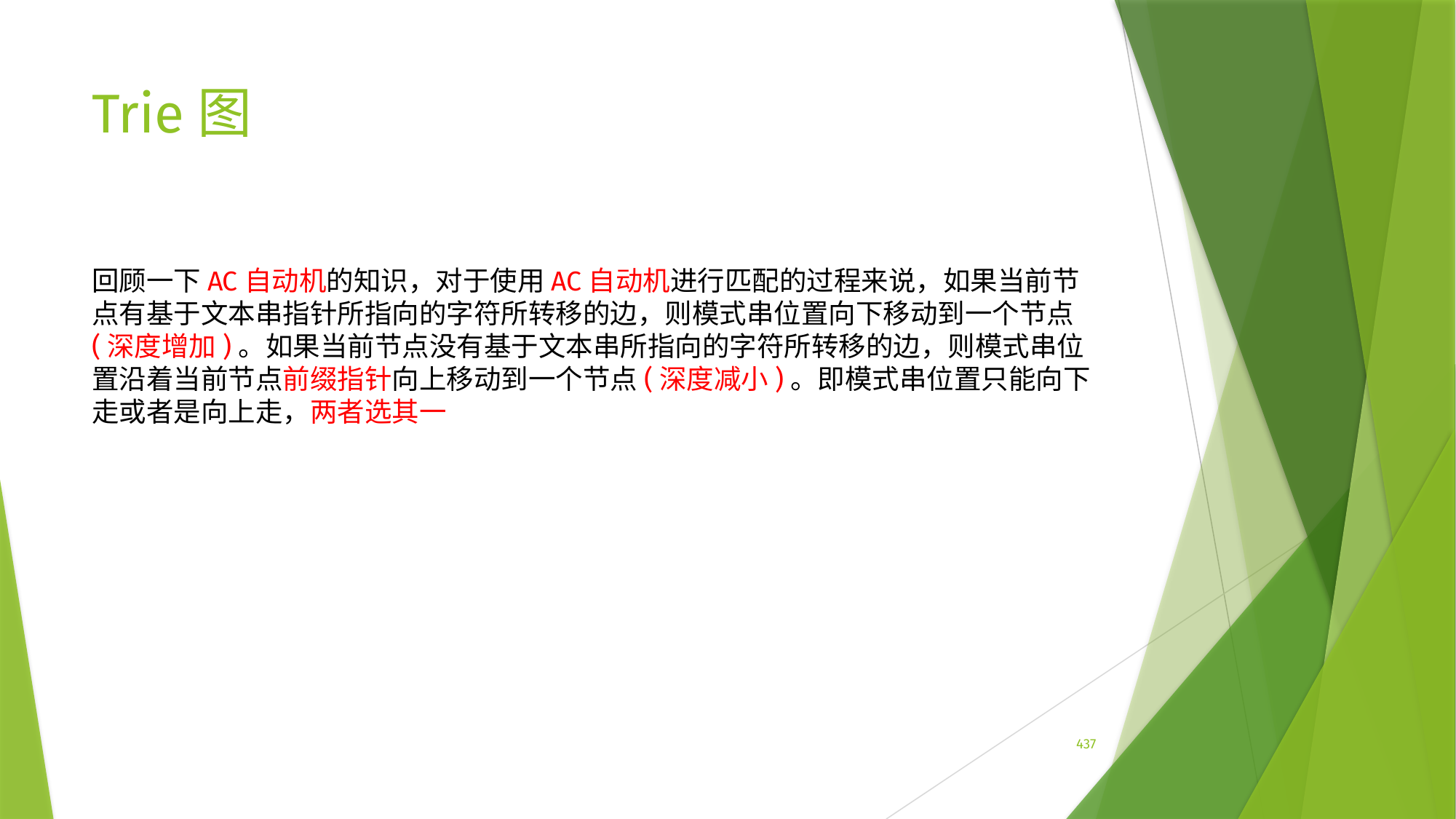

# Trie图
回顾一下AC自动机的知识，对于使用AC自动机进行匹配的过程来说，如果当前节点有基于文本串指针所指向的字符所转移的边，则模式串位置向下移动到一个节点(深度增加)。如果当前节点没有基于文本串所指向的字符所转移的边，则模式串位置沿着当前节点前缀指针向上移动到一个节点(深度减小)。即模式串位置只能向下走或者是向上走，两者选其一

437